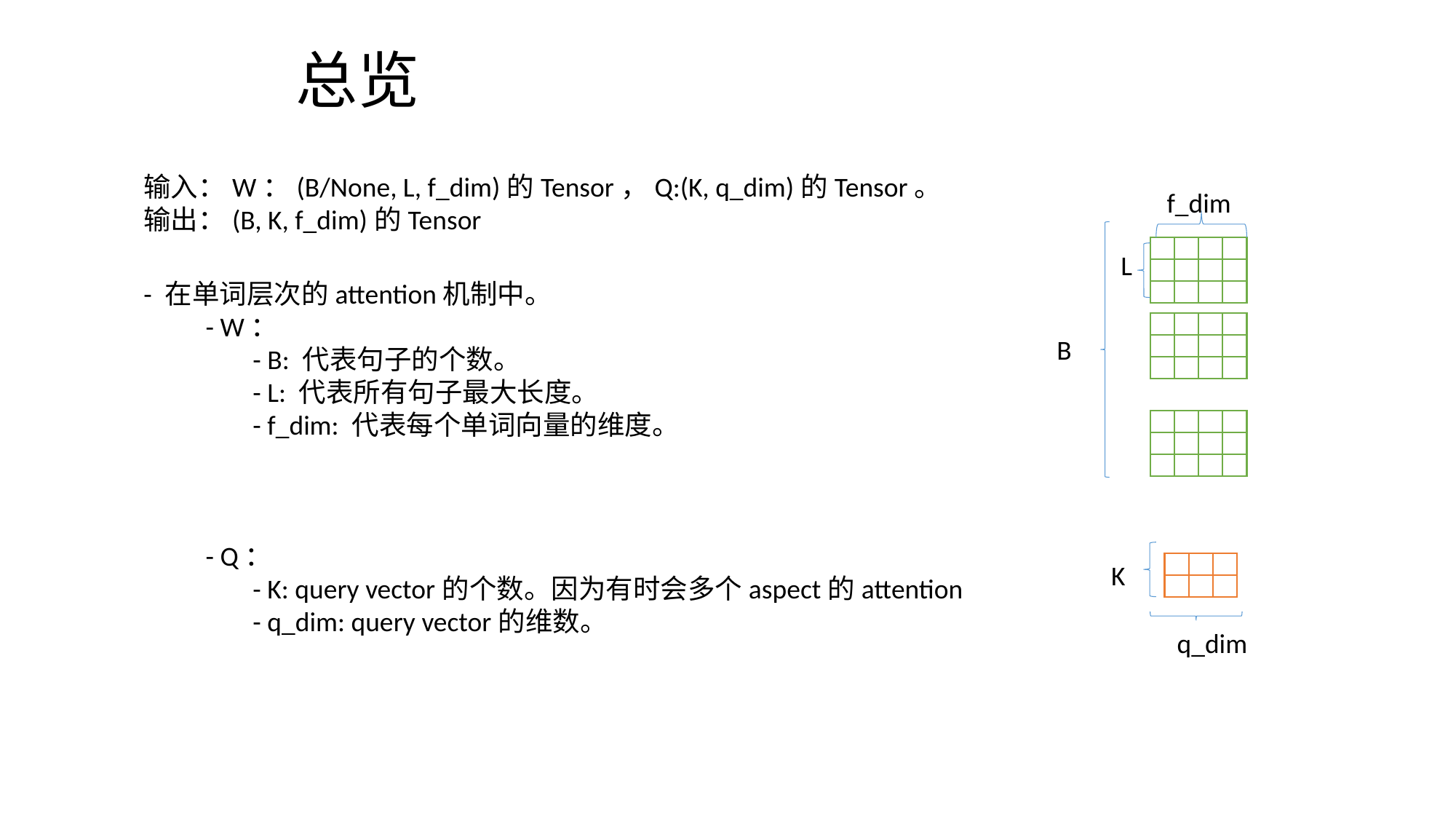

# 总览
输入：W：(B/None, L, f_dim)的Tensor，Q:(K, q_dim)的Tensor。
输出：(B, K, f_dim)的Tensor
f_dim

L
- 在单词层次的attention机制中。
          - W：
	- B: 代表句子的个数。
	- L: 代表所有句子最大长度。
	- f_dim: 代表每个单词向量的维度。

          - Q：
	- K: query vector的个数。因为有时会多个aspect的attention
	- q_dim: query vector的维数。

B

K

q_dim